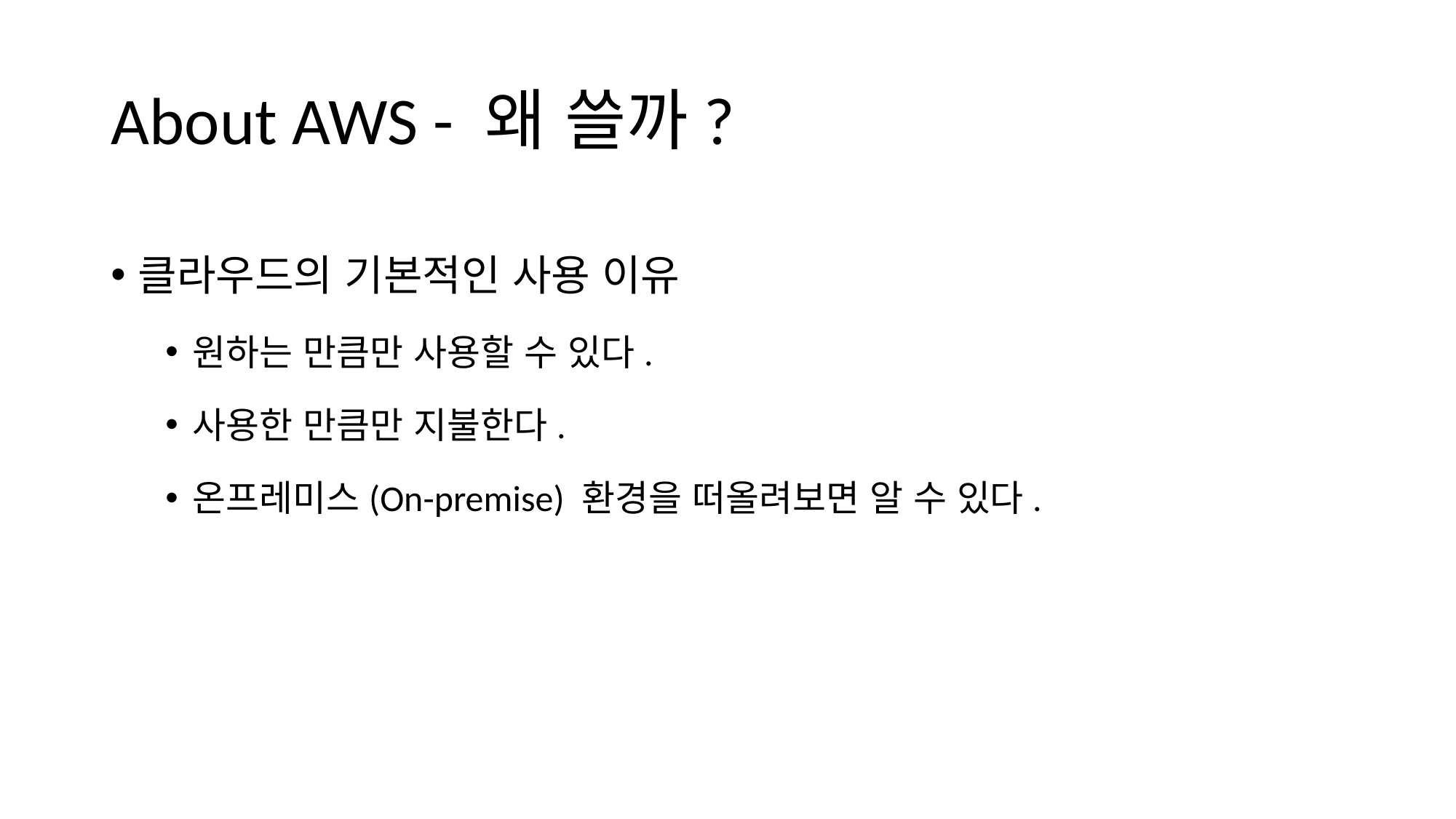

# About AWS - 왜 쓸까?
클라우드의 기본적인 사용 이유
원하는 만큼만 사용할 수 있다.
사용한 만큼만 지불한다.
온프레미스(On-premise) 환경을 떠올려보면 알 수 있다.